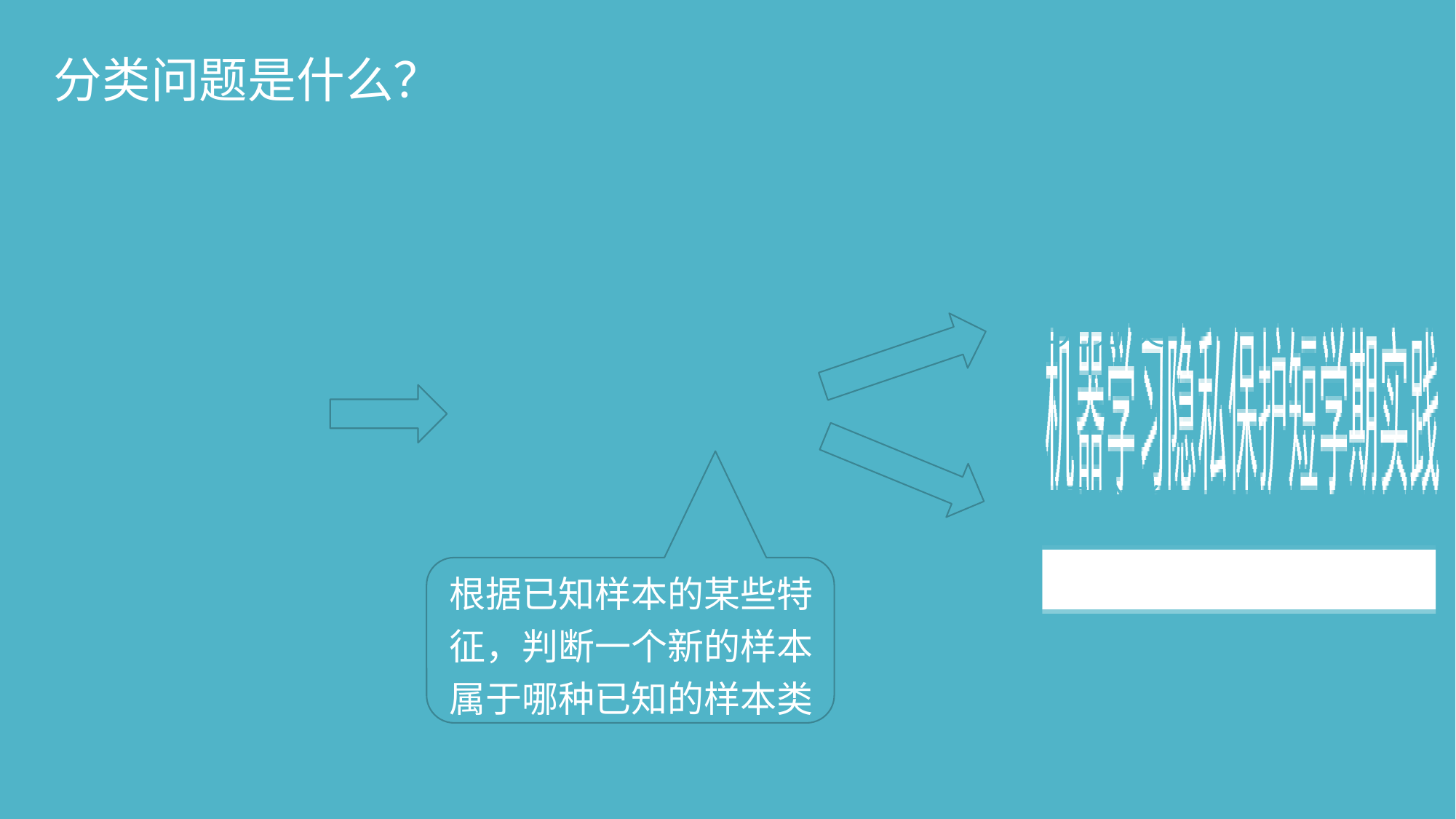

分类问题是什么？
二元分类

监督式学习

分类问题

多元分类
根据已知样本的某些特征，判断一个新的样本属于哪种已知的样本类